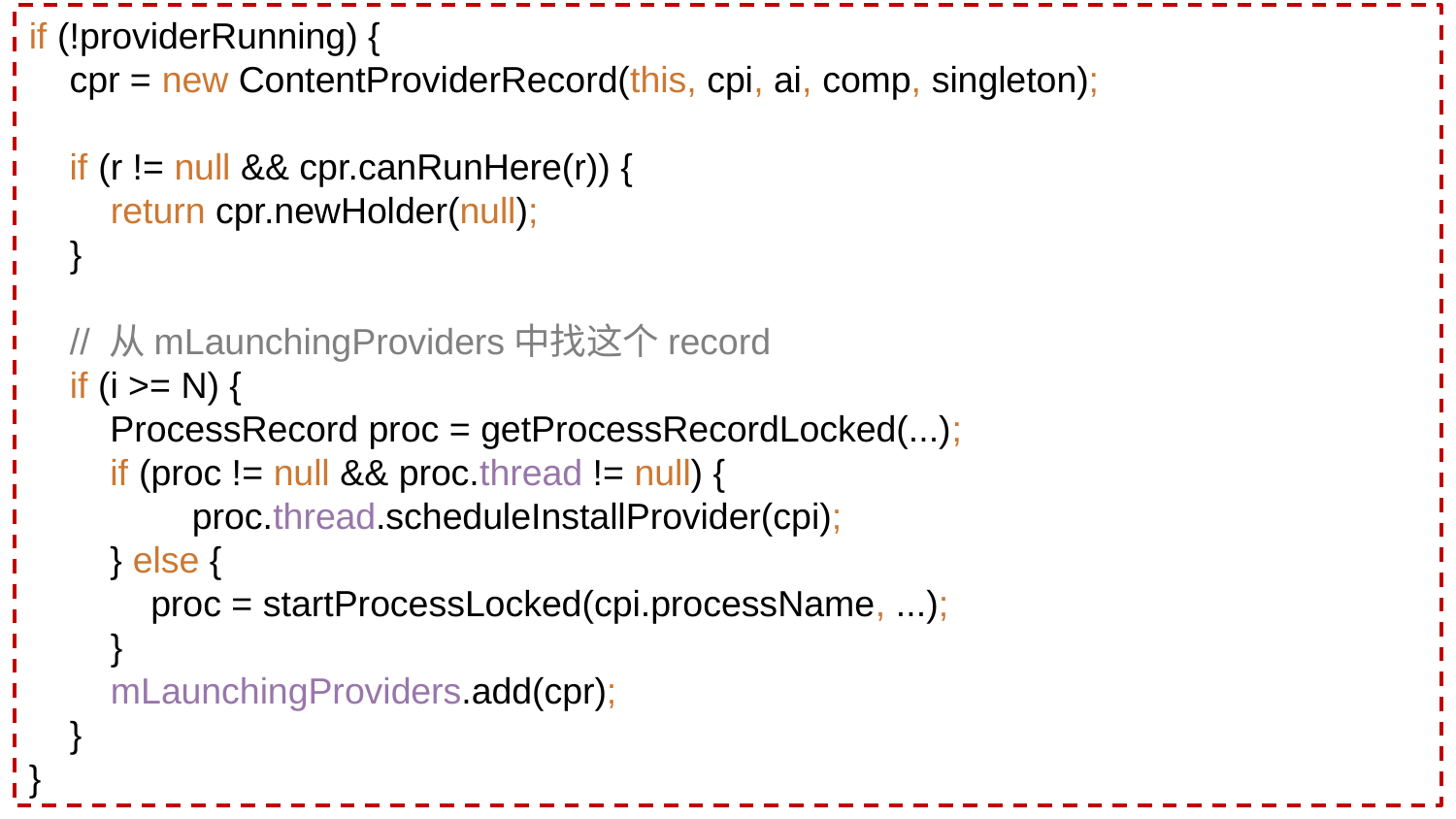

if (!providerRunning) {
    cpr = new ContentProviderRecord(this, cpi, ai, comp, singleton);
    if (r != null && cpr.canRunHere(r)) {
        return cpr.newHolder(null);
    }
    // 从mLaunchingProviders中找这个record
    if (i >= N) {
        ProcessRecord proc = getProcessRecordLocked(...);
        if (proc != null && proc.thread != null) {
                proc.thread.scheduleInstallProvider(cpi);
        } else {
            proc = startProcessLocked(cpi.processName, ...);
        }
        mLaunchingProviders.add(cpr);
    }
}